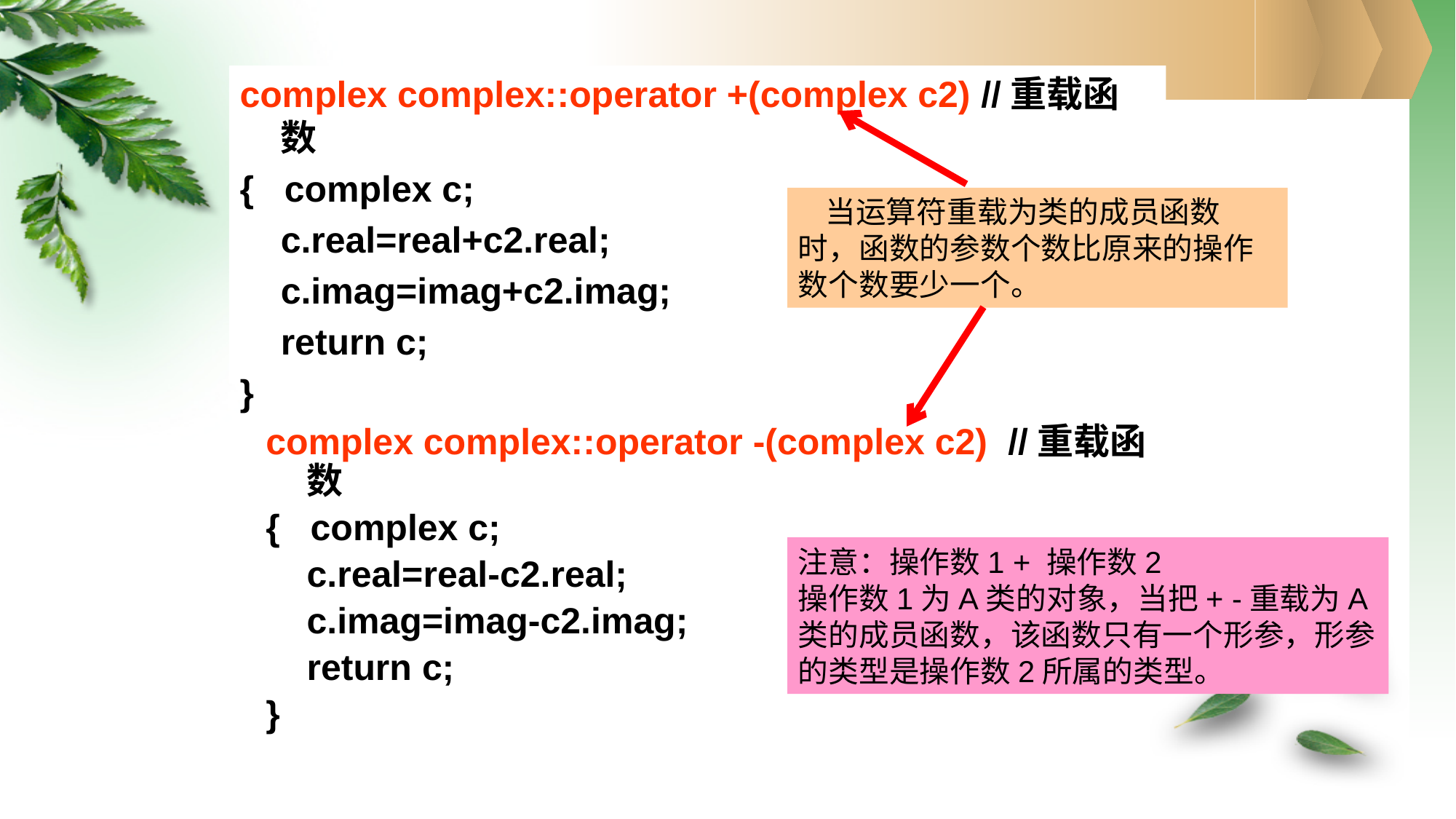

complex complex::operator +(complex c2) //重载函数
{   complex c;
	c.real=real+c2.real;
	c.imag=imag+c2.imag;
	return c;
}
   当运算符重载为类的成员函数
时，函数的参数个数比原来的操作数个数要少一个。
complex complex::operator -(complex c2)  //重载函数
{   complex c;
	c.real=real-c2.real;
	c.imag=imag-c2.imag;
	return c;
}
注意：操作数1 + 操作数2
操作数1为A类的对象，当把+ -重载为A类的成员函数，该函数只有一个形参，形参的类型是操作数2所属的类型。